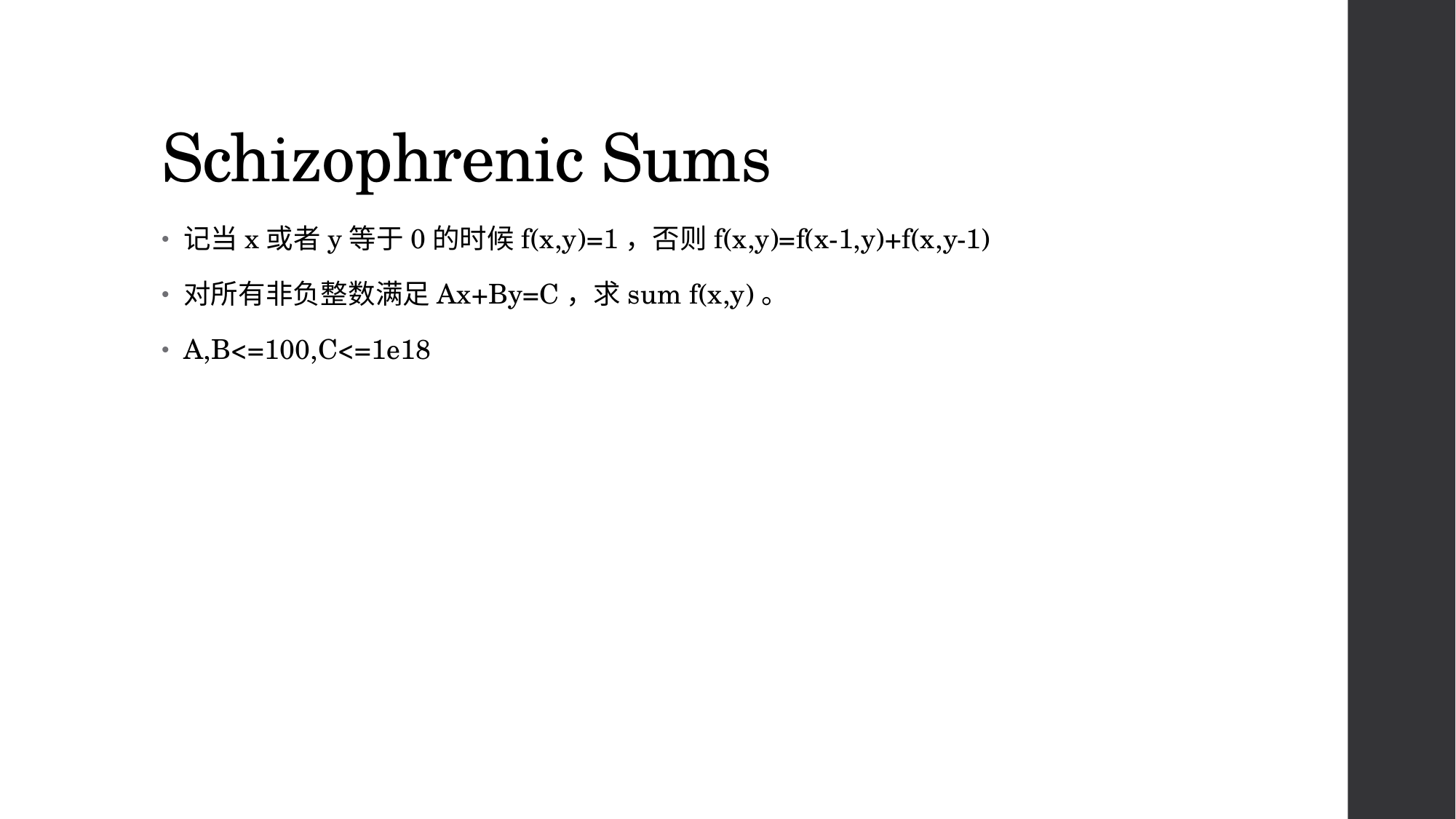

# Schizophrenic Sums
记当x或者y等于0的时候f(x,y)=1，否则f(x,y)=f(x-1,y)+f(x,y-1)
对所有非负整数满足Ax+By=C，求sum f(x,y)。
A,B<=100,C<=1e18